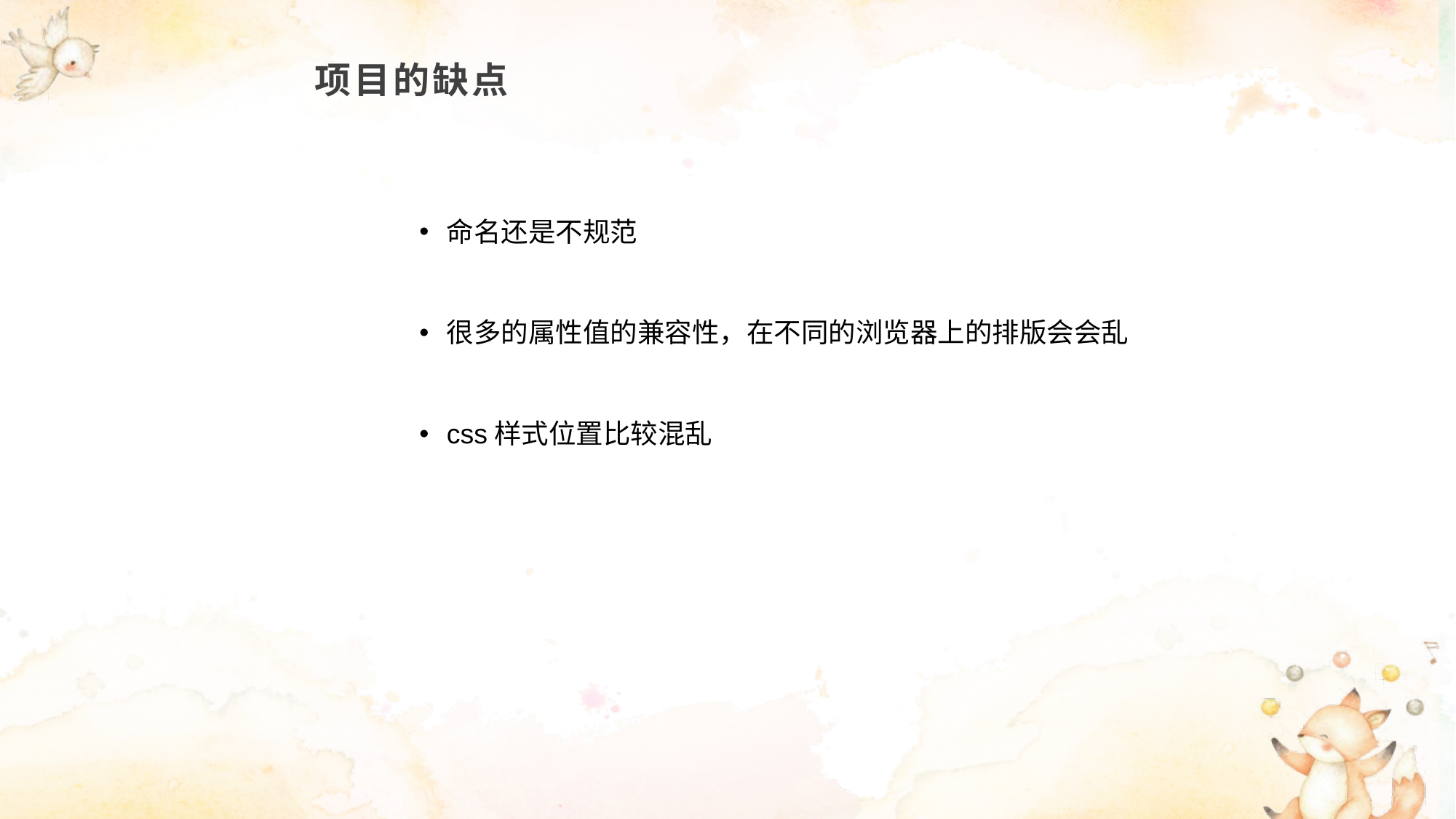

# 项目的缺点

命名还是不规范

很多的属性值的兼容性，在不同的浏览器上的排版会会乱

css样式位置比较混乱